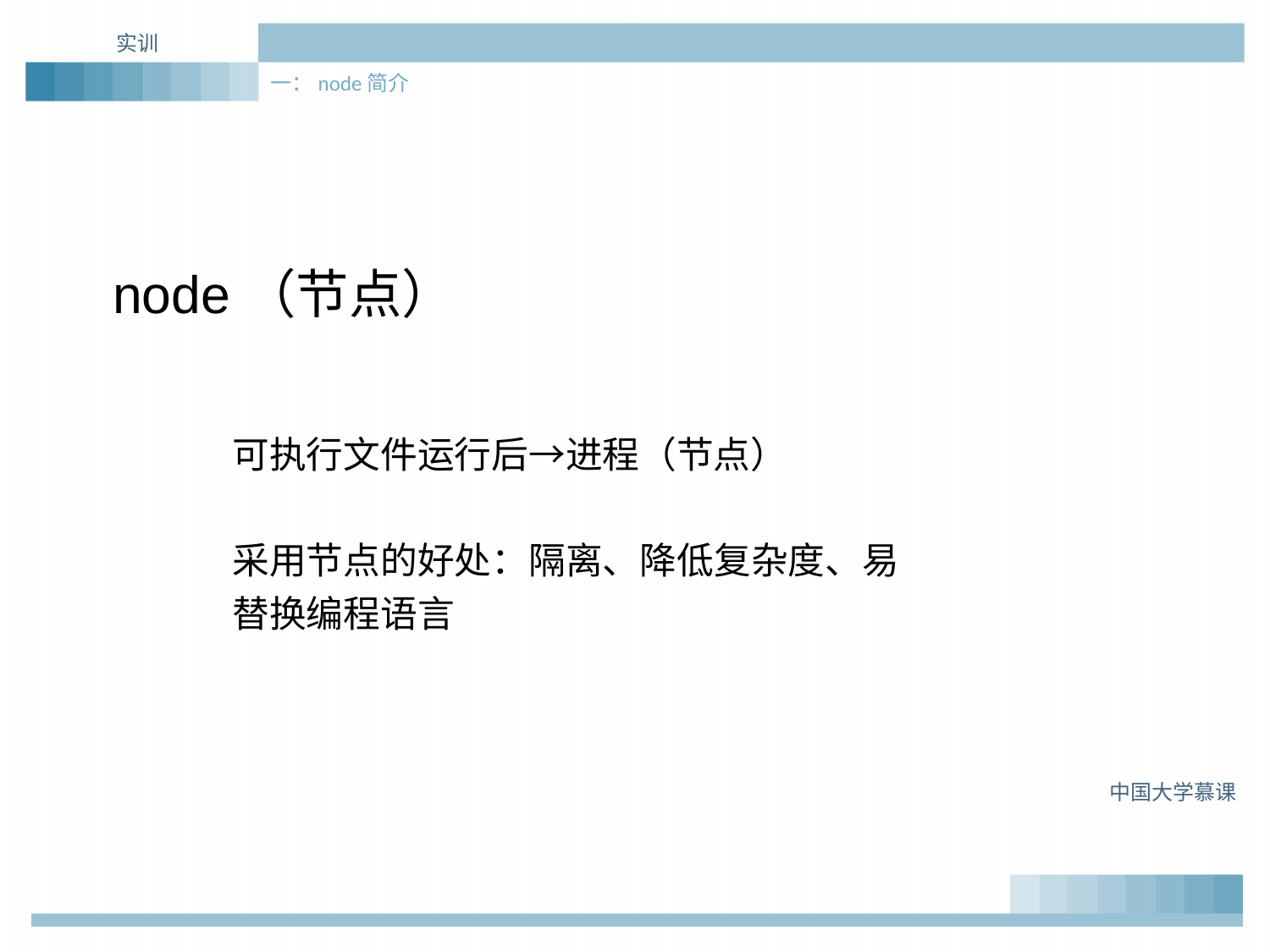

实训
一：node简介

node（节点）
可执行文件运行后→进程（节点）

采用节点的好处：隔离、降低复杂度、易替换编程语言
中国大学慕课